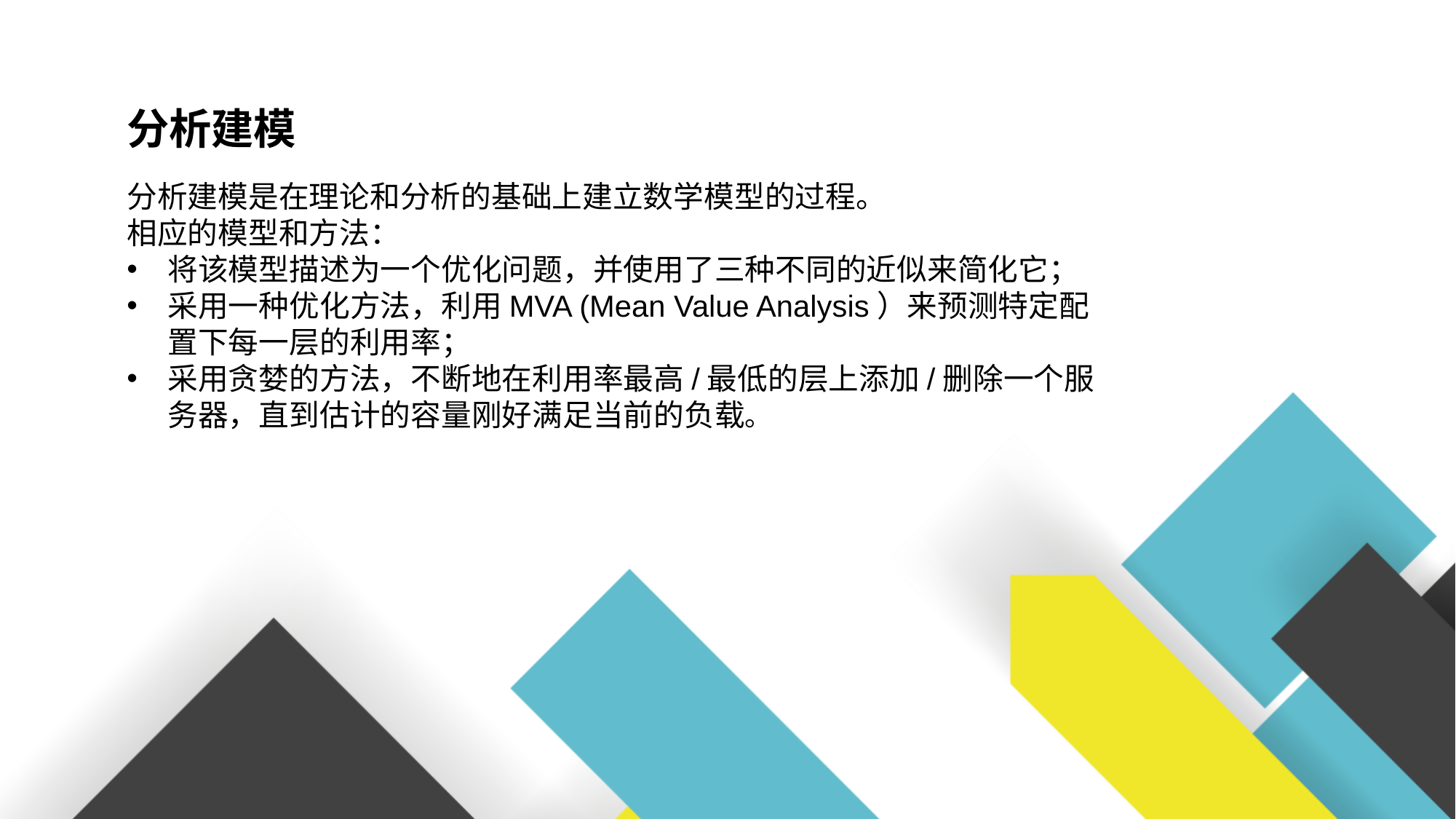

分析建模
分析建模是在理论和分析的基础上建立数学模型的过程。
相应的模型和方法：
将该模型描述为一个优化问题，并使用了三种不同的近似来简化它；
采用一种优化方法，利用MVA (Mean Value Analysis）来预测特定配置下每一层的利用率；
采用贪婪的方法，不断地在利用率最高/最低的层上添加/删除一个服务器，直到估计的容量刚好满足当前的负载。